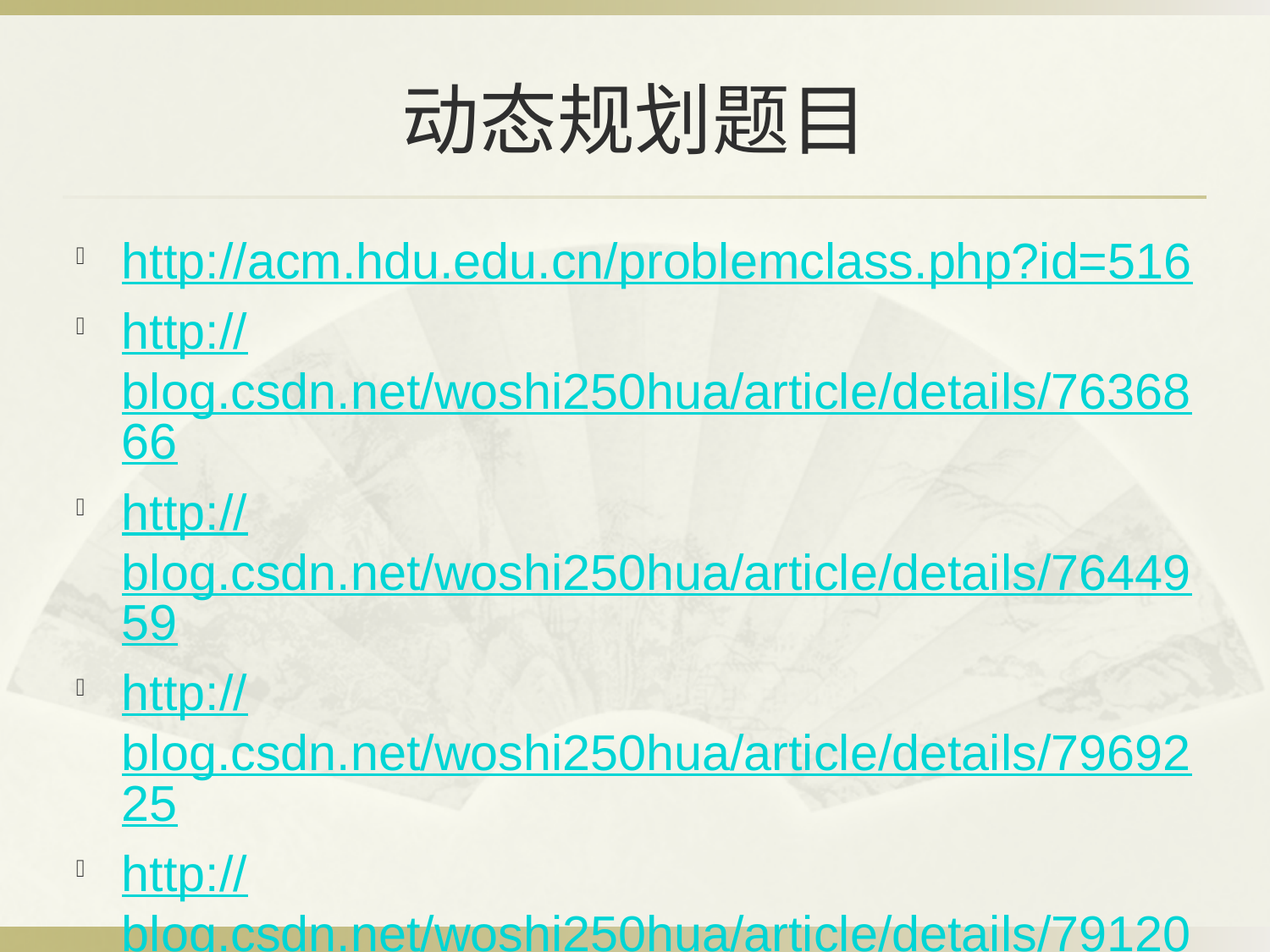

# 动态规划题目
http://acm.hdu.edu.cn/problemclass.php?id=516
http://blog.csdn.net/woshi250hua/article/details/7636866
http://blog.csdn.net/woshi250hua/article/details/7644959
http://blog.csdn.net/woshi250hua/article/details/7969225
http://blog.csdn.net/woshi250hua/article/details/7912049